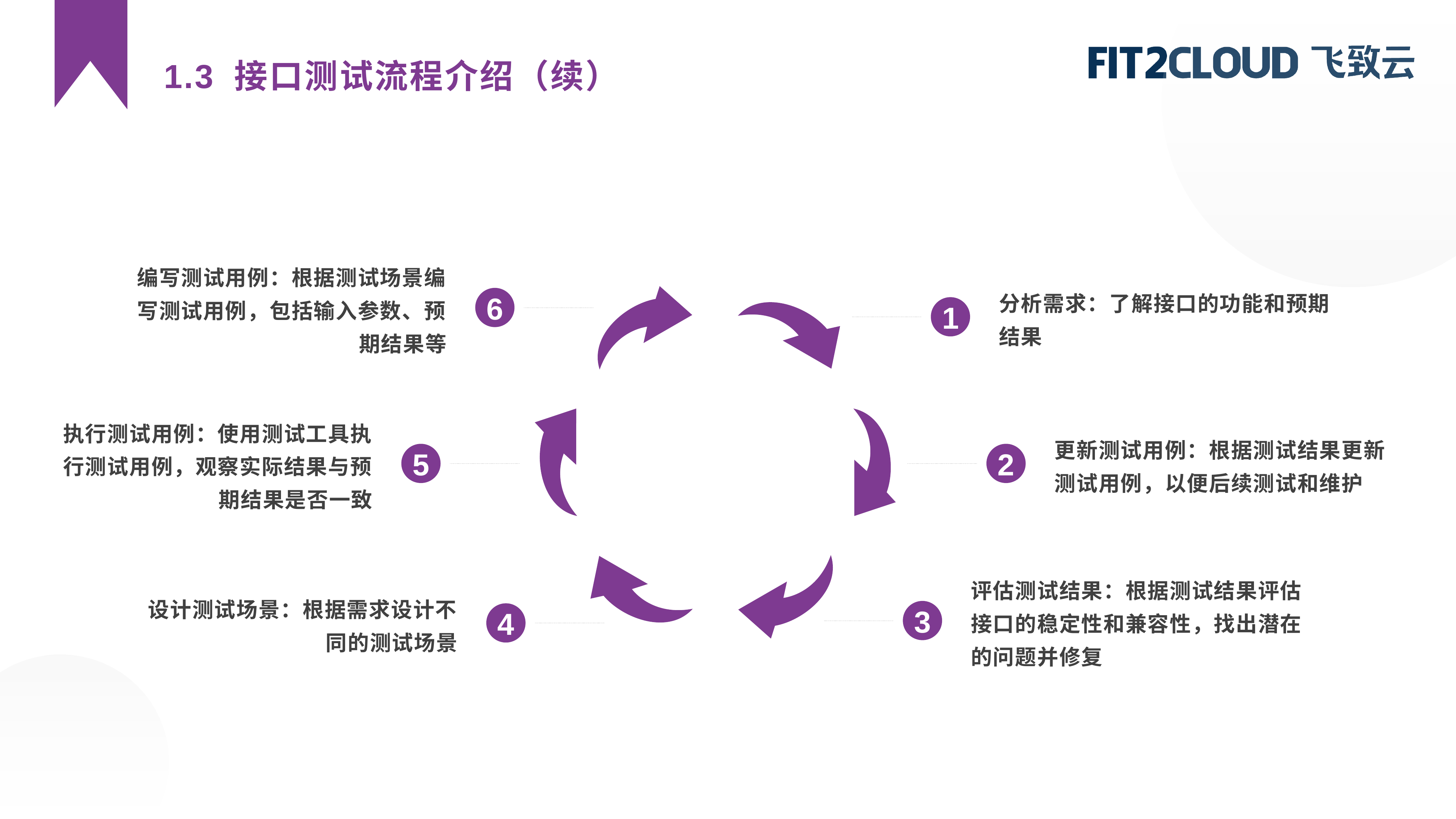

1.3 接口测试流程介绍（续）
编写测试用例：根据测试场景编写测试用例，包括输入参数、预期结果等
分析需求：了解接口的功能和预期结果
6
1

执行测试用例：使用测试工具执行测试用例，观察实际结果与预期结果是否一致
更新测试用例：根据测试结果更新测试用例，以便后续测试和维护

5
2
评估测试结果：根据测试结果评估接口的稳定性和兼容性，找出潜在的问题并修复
设计测试场景：根据需求设计不同的测试场景

3
4